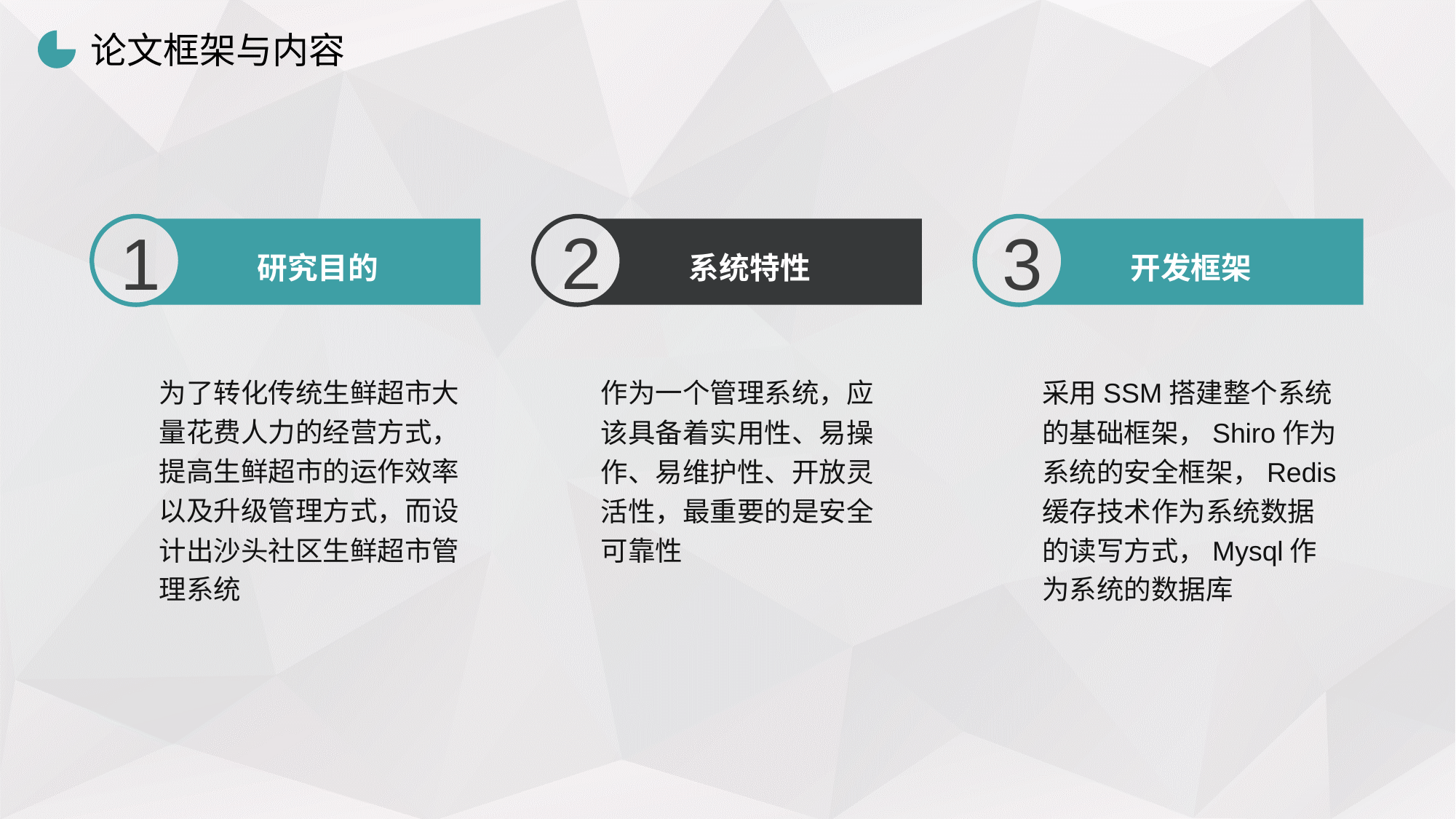

论文框架与内容

2
1
3

研究目的
系统特性
开发框架
为了转化传统生鲜超市大量花费人力的经营方式，提高生鲜超市的运作效率以及升级管理方式，而设计出沙头社区生鲜超市管理系统
作为一个管理系统，应该具备着实用性、易操作、易维护性、开放灵活性，最重要的是安全可靠性
采用SSM搭建整个系统的基础框架，Shiro作为系统的安全框架，Redis缓存技术作为系统数据的读写方式，Mysql作为系统的数据库